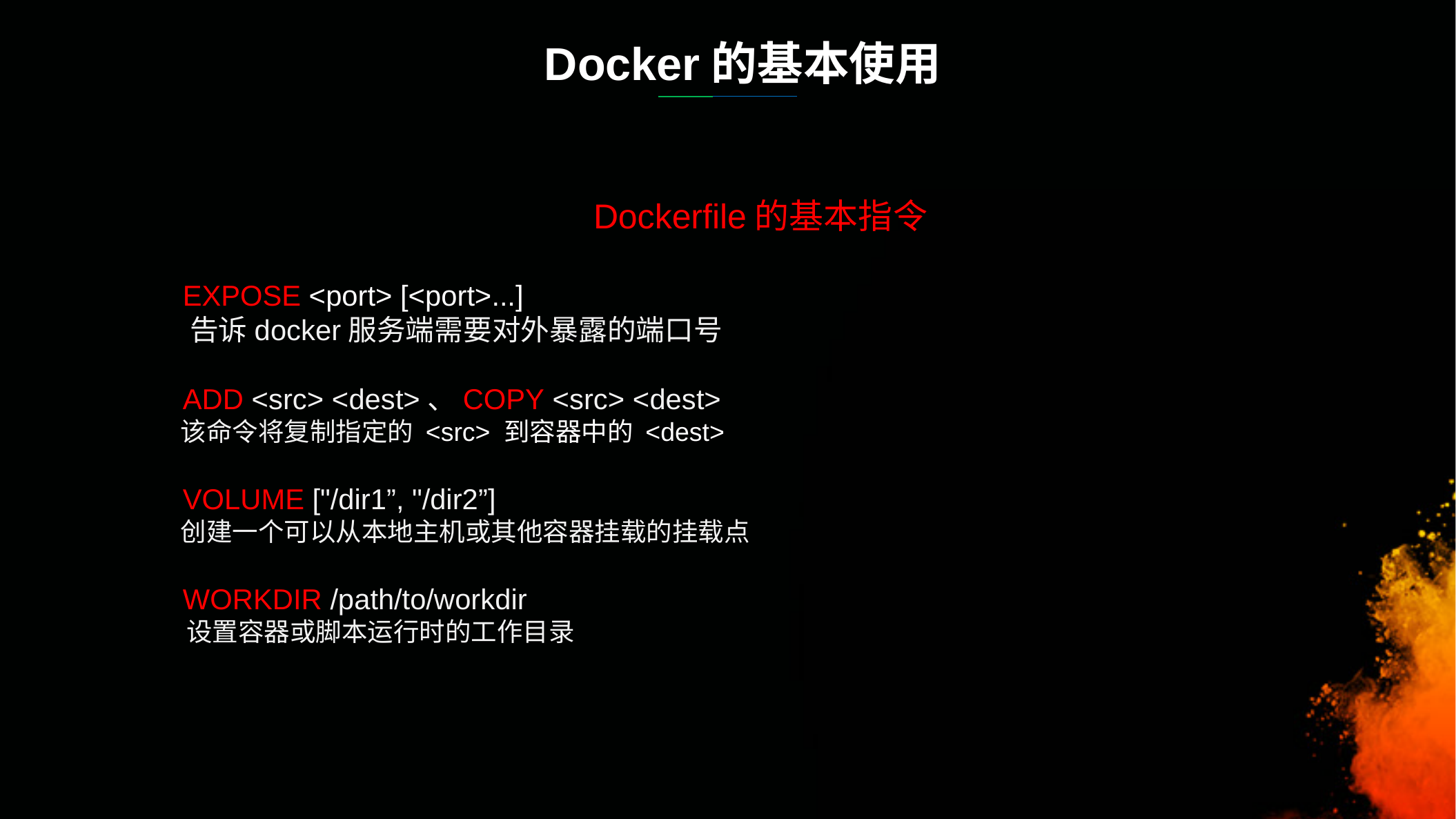

Docker的基本使用
Dockerfile的基本指令

    EXPOSE <port> [<port>...]
     告诉docker服务端需要对外暴露的端口号

    ADD <src> <dest>、COPY <src> <dest>
    该命令将复制指定的 <src> 到容器中的 <dest>

    VOLUME ["/dir1”, "/dir2”]
    创建一个可以从本地主机或其他容器挂载的挂载点

    WORKDIR /path/to/workdir
     设置容器或脚本运行时的工作目录